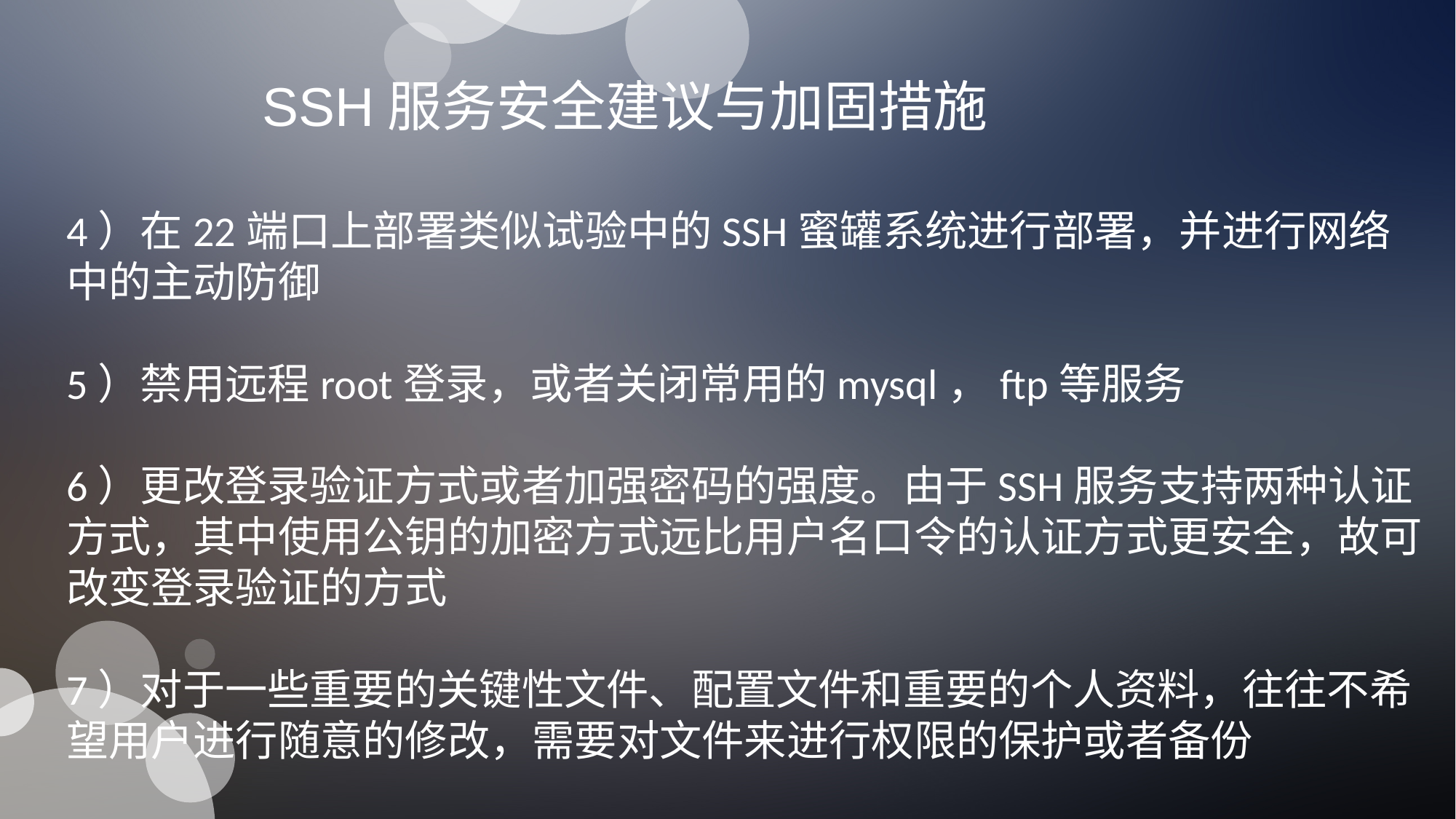

SSH服务安全建议与加固措施

4）在22端口上部署类似试验中的SSH蜜罐系统进行部署，并进行网络中的主动防御

5）禁用远程root登录，或者关闭常用的mysql，ftp等服务

6）更改登录验证方式或者加强密码的强度。由于SSH服务支持两种认证方式，其中使用公钥的加密方式远比用户名口令的认证方式更安全，故可改变登录验证的方式

7）对于一些重要的关键性文件、配置文件和重要的个人资料，往往不希望用户进行随意的修改，需要对文件来进行权限的保护或者备份